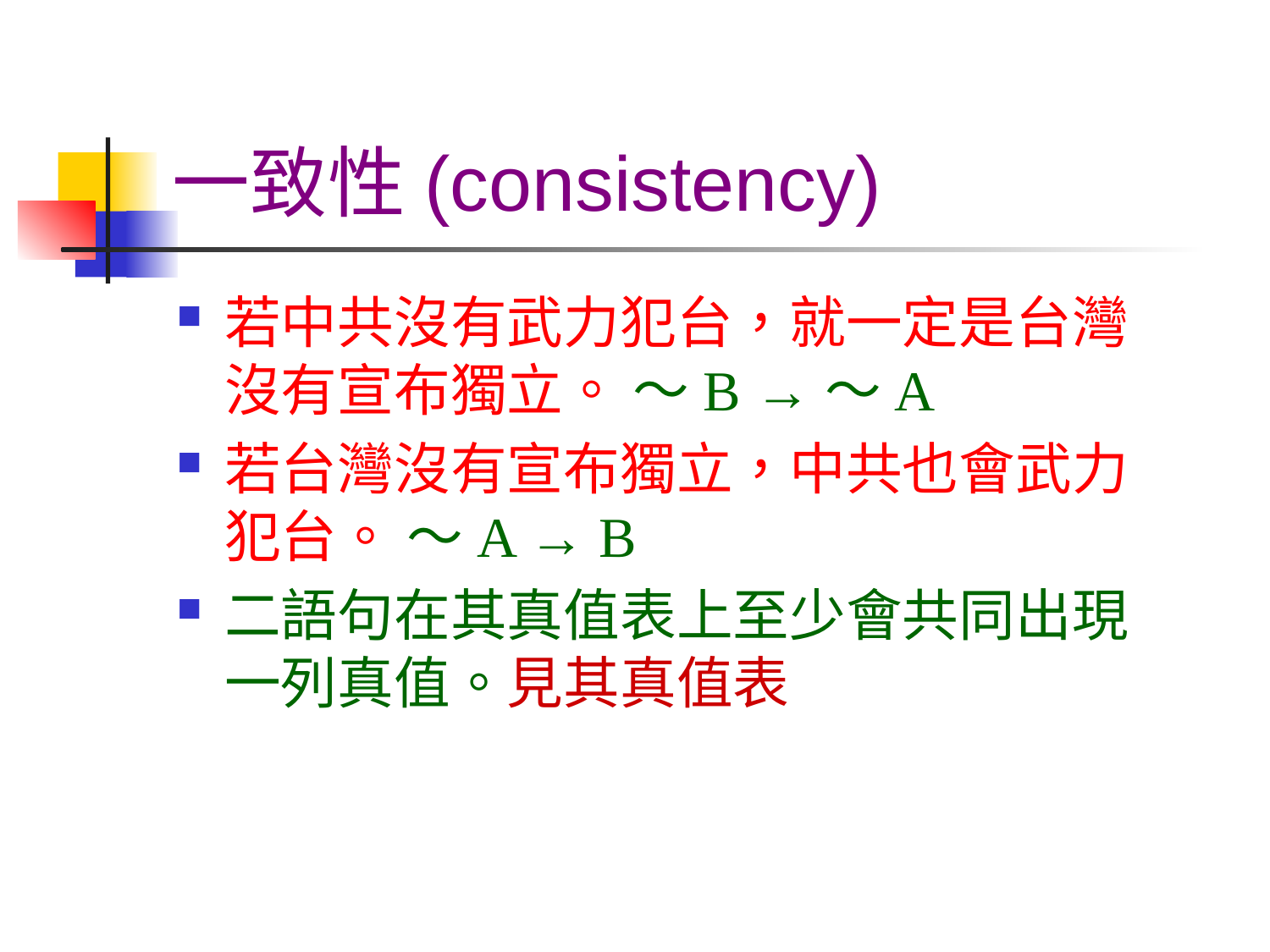

# 一致性(consistency)
若中共沒有武力犯台，就一定是台灣沒有宣布獨立。 ～B →～A
若台灣沒有宣布獨立，中共也會武力犯台。 ～A → B
二語句在其真值表上至少會共同出現一列真值。見其真值表